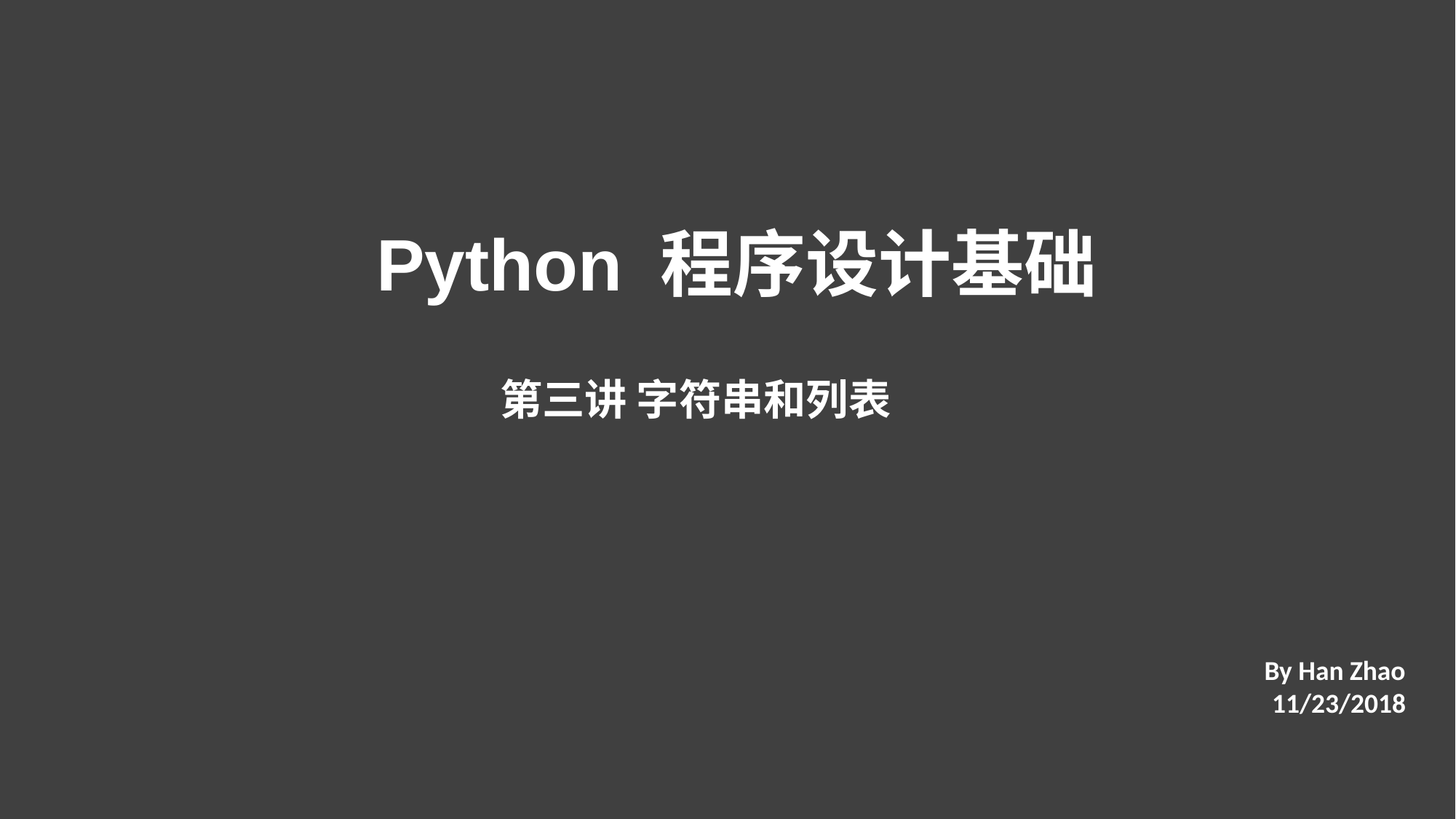

Python 程序设计基础
第三讲 字符串和列表
By Han Zhao
11/23/2018